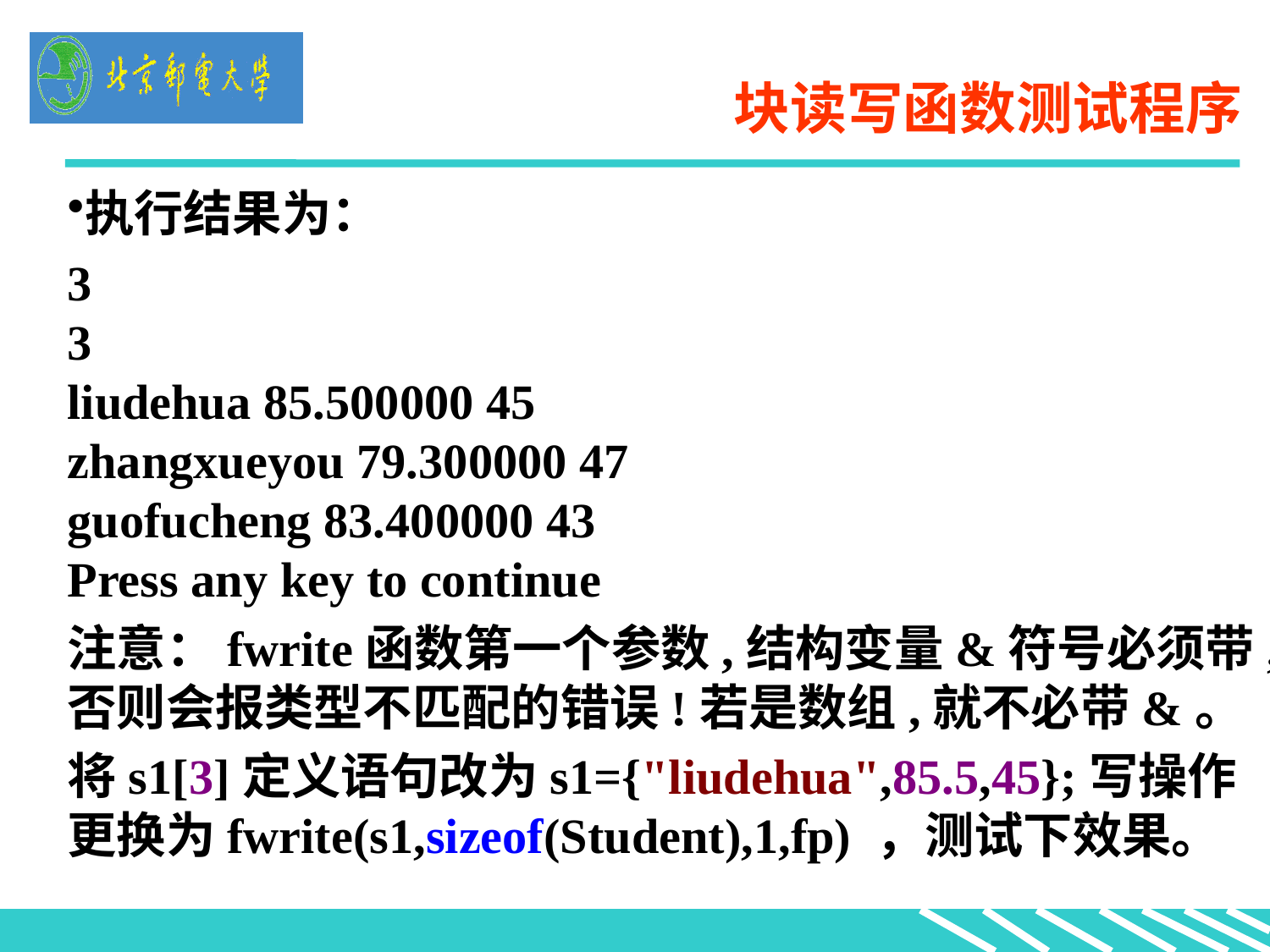

# 块读写函数测试程序
执行结果为：
3
3
liudehua 85.500000 45
zhangxueyou 79.300000 47
guofucheng 83.400000 43
Press any key to continue
注意：fwrite函数第一个参数,结构变量&符号必须带,否则会报类型不匹配的错误!若是数组,就不必带&。
将s1[3]定义语句改为s1={"liudehua",85.5,45};写操作更换为fwrite(s1,sizeof(Student),1,fp) ，测试下效果。
28